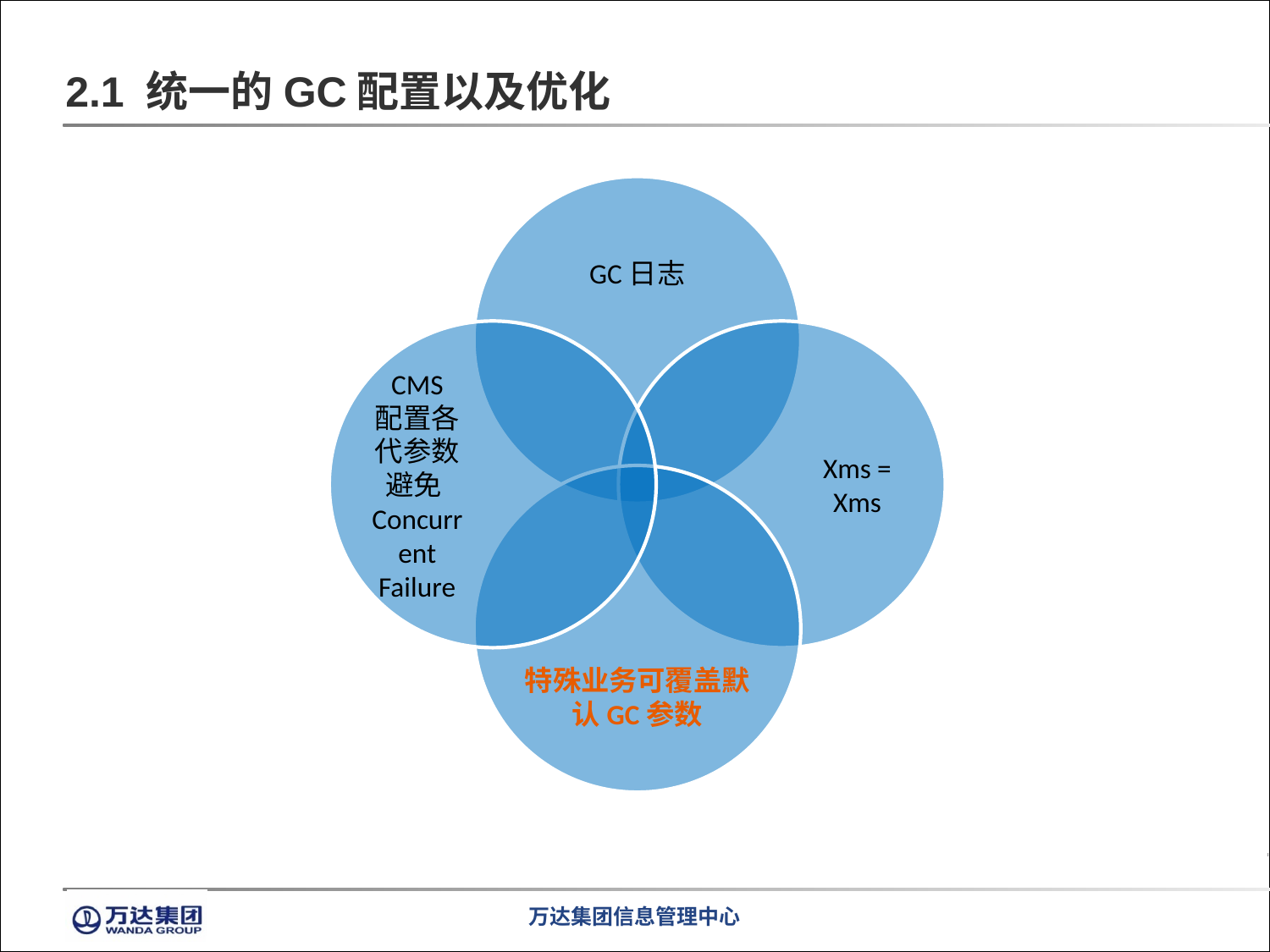

# 2.1 统一的GC配置以及优化
GC日志
Xms = Xms
特殊业务可覆盖默认GC参数
CMS
配置各代参数避免Concurrent Failure